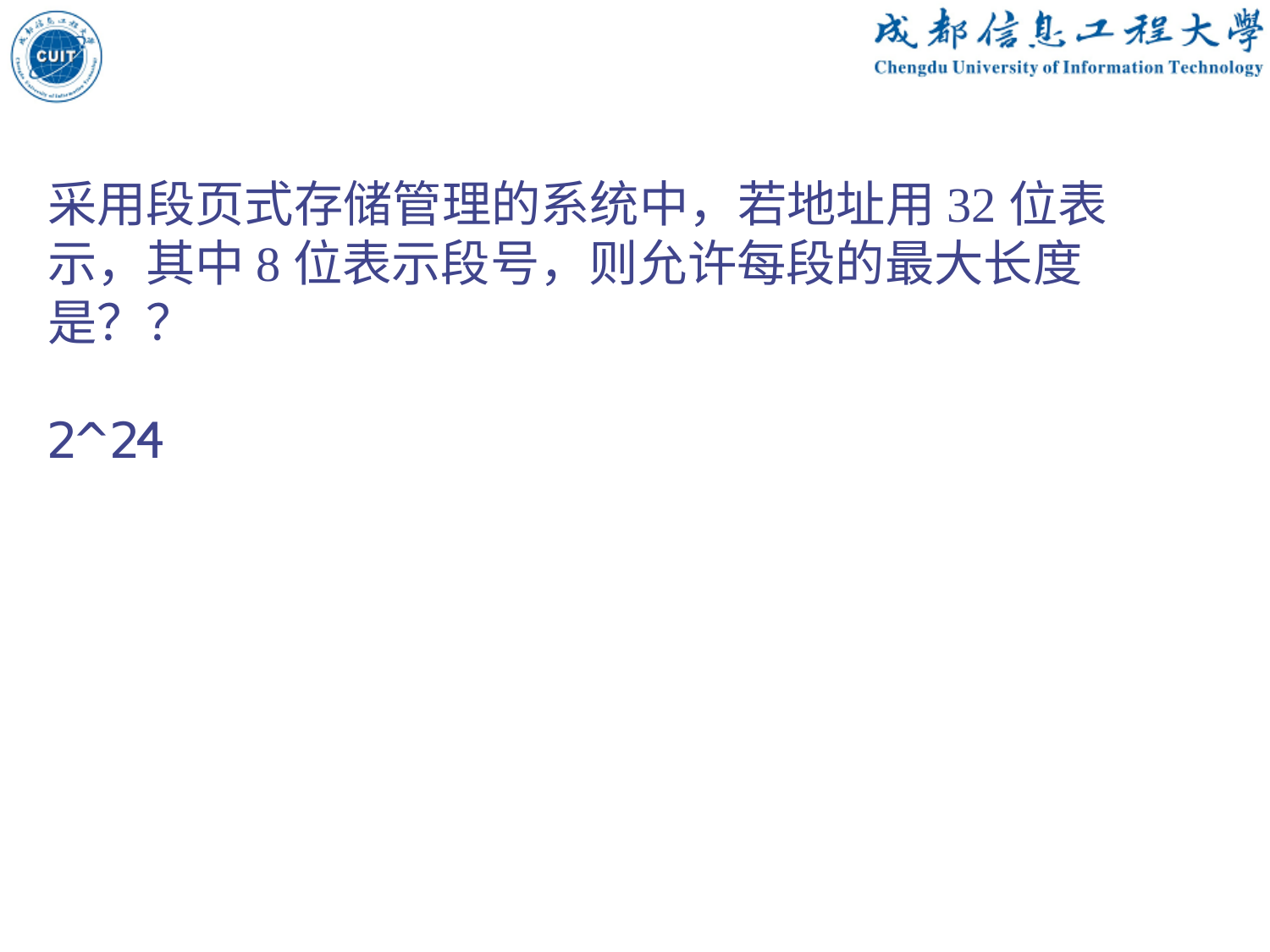

采用段页式存储管理的系统中，若地址用32位表示，其中8位表示段号，则允许每段的最大长度是？？

2^24